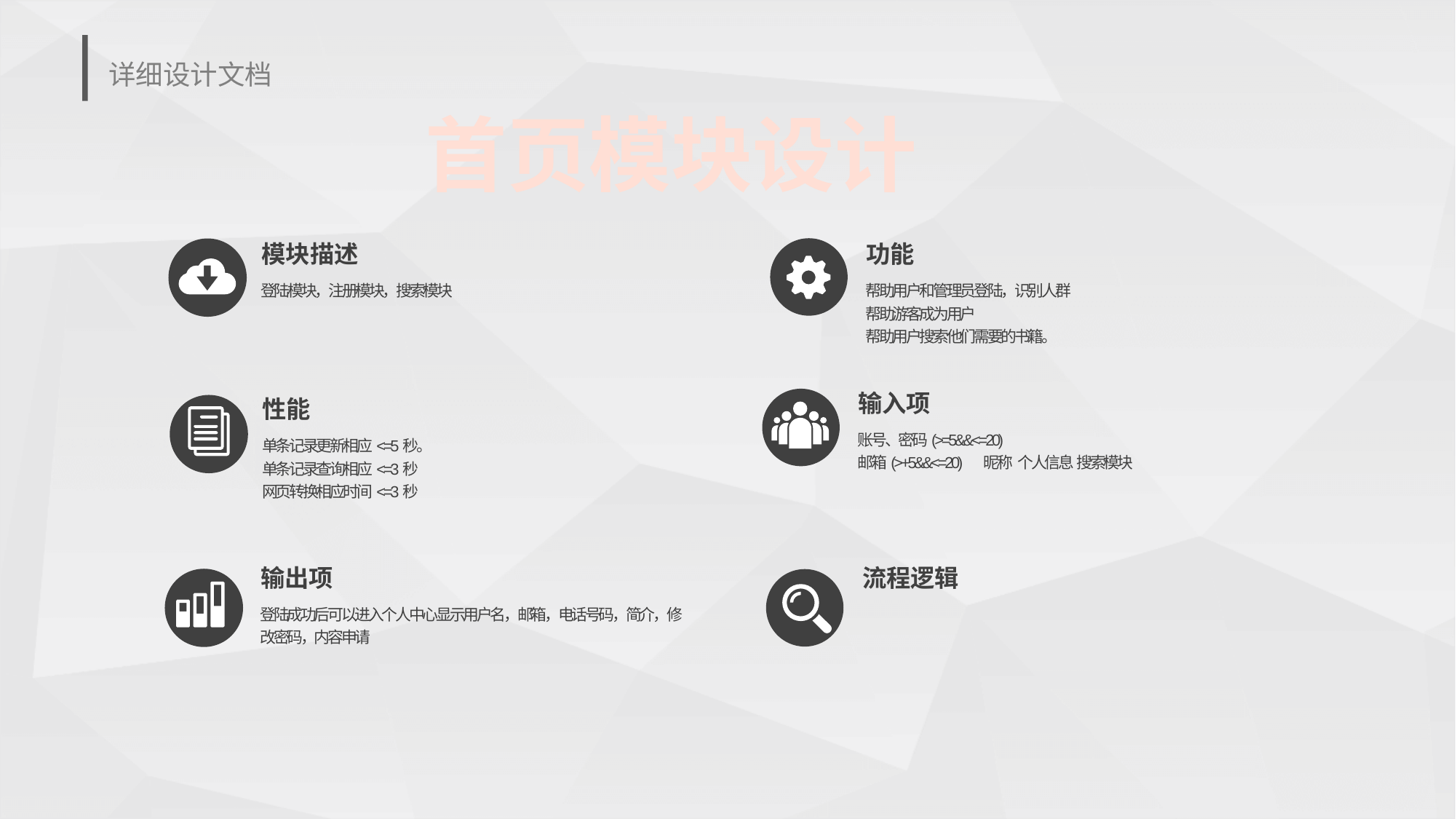

# 详细设计文档
首页模块设计
模块描述
登陆模块，注册模块，搜索模块
功能
帮助用户和管理员登陆，识别人群
帮助游客成为用户
帮助用户搜索他们需要的书籍。

输入项
账号、密码(>=5&&<=20)
邮箱(>+5&&<=20)        昵称      个人信息    搜索模块

性能
单条记录更新相应<=5秒。
单条记录查询相应<=3秒
网页转换相应时间<=3秒

输出项
登陆成功后可以进入个人中心显示用户名，邮箱，电话号码，简介，修改密码，内容申请
流程逻辑